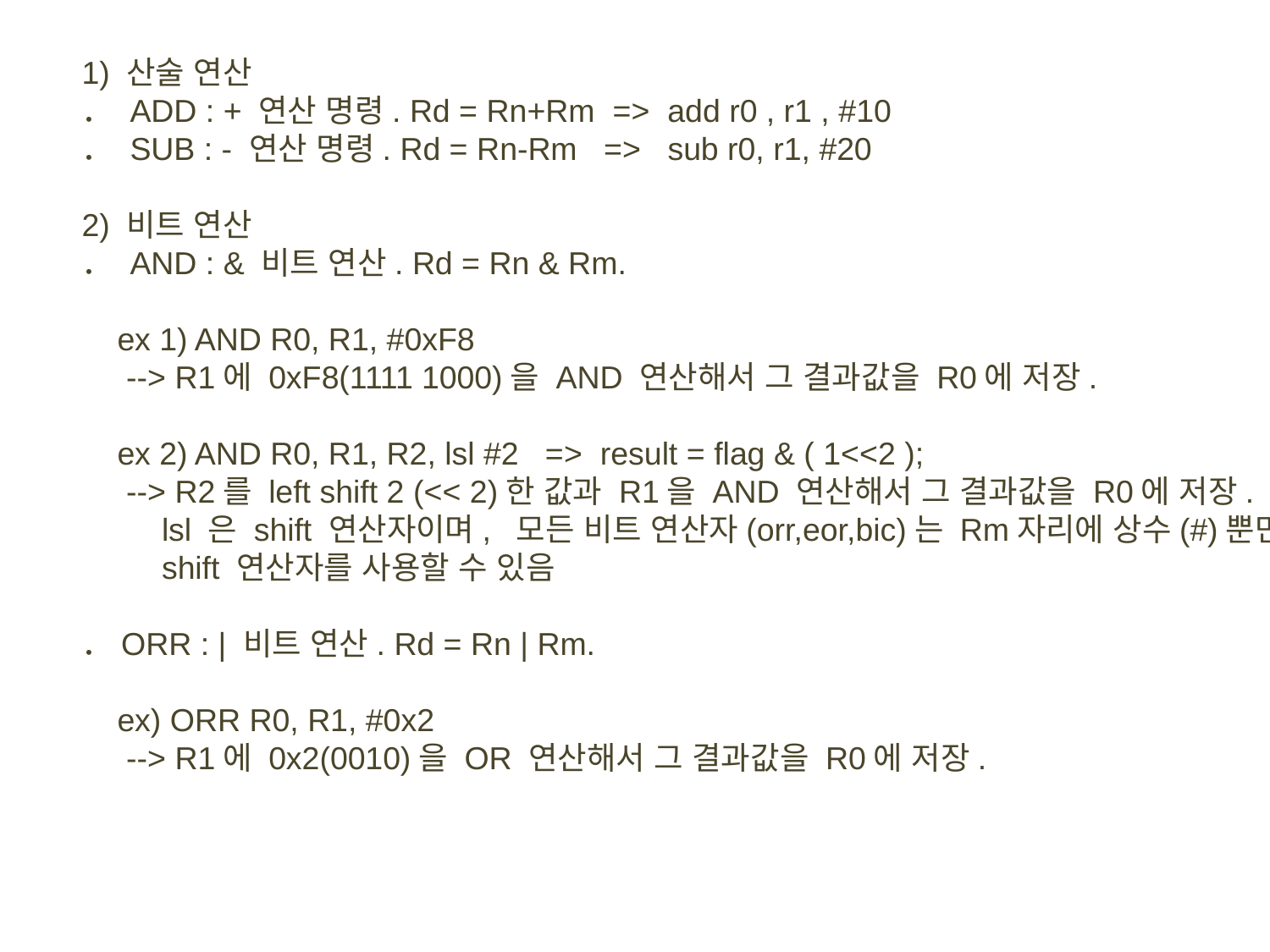

1) 산술 연산
． ADD : + 연산 명령. Rd = Rn+Rm  =>  add r0 , r1 , #10
． SUB : - 연산 명령. Rd = Rn-Rm   =>   sub r0, r1, #20

2) 비트 연산
． AND : & 비트 연산. Rd = Rn & Rm.

    ex 1) AND R0, R1, #0xF8
     --> R1에 0xF8(1111 1000)을 AND 연산해서 그 결과값을 R0에 저장.

    ex 2) AND R0, R1, R2, lsl #2   =>  result = flag & ( 1<<2 );
     --> R2를 left shift 2 (<< 2)한 값과 R1을 AND 연산해서 그 결과값을 R0에 저장.
         lsl 은 shift 연산자이며,  모든 비트 연산자(orr,eor,bic)는 Rm자리에 상수(#)뿐만 아니라
         shift 연산자를 사용할 수 있음

．ORR : | 비트 연산. Rd = Rn | Rm.

    ex) ORR R0, R1, #0x2
     --> R1에 0x2(0010)을 OR 연산해서 그 결과값을 R0에 저장.